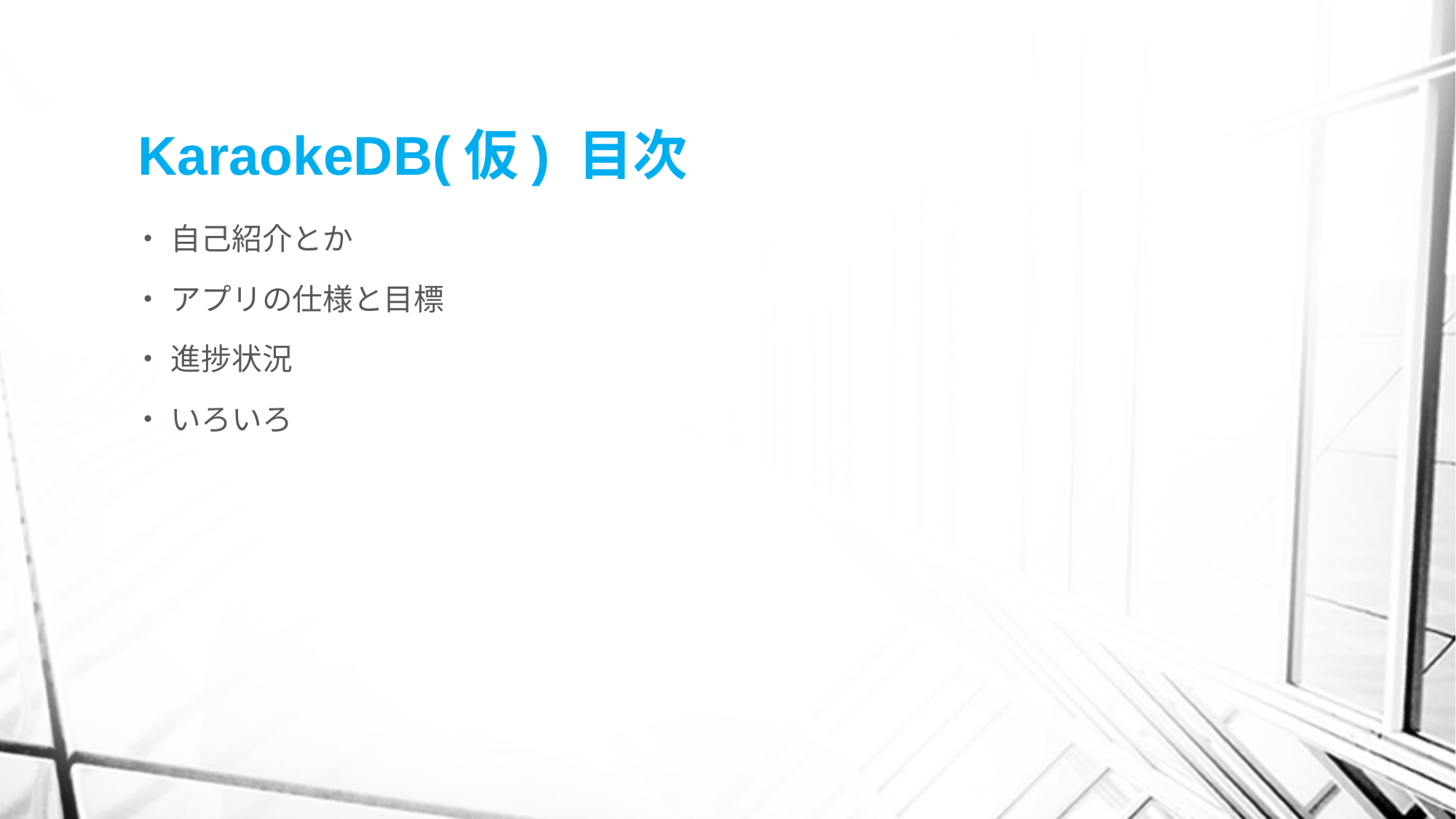

# KaraokeDB(仮) 目次
自己紹介とか
アプリの仕様と目標
進捗状況
いろいろ